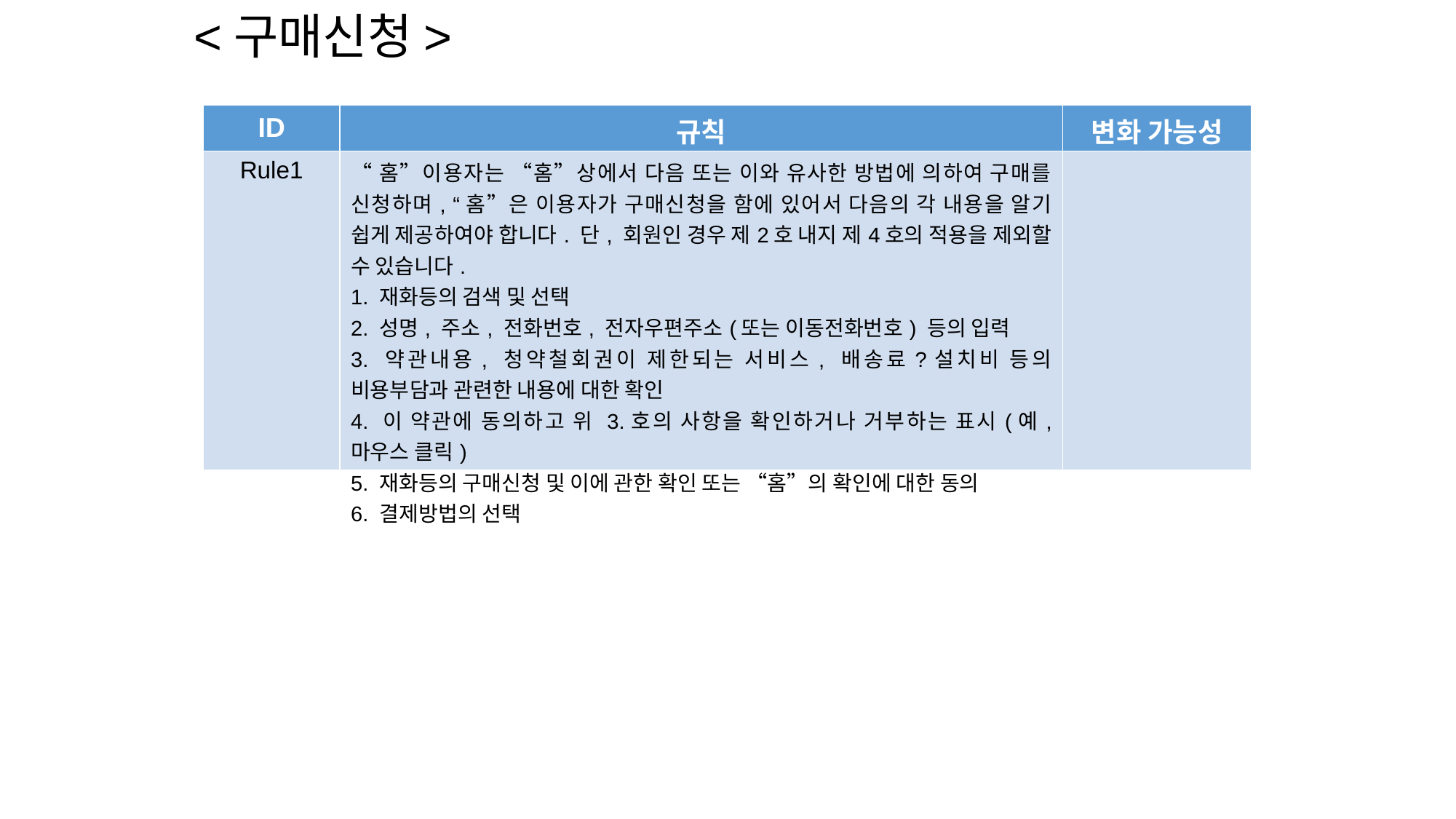

<구매신청>
| ID | 규칙 | 변화 가능성 |
| --- | --- | --- |
| Rule1 | “홈”이용자는 “홈”상에서 다음 또는 이와 유사한 방법에 의하여 구매를 신청하며, “홈”은 이용자가 구매신청을 함에 있어서 다음의 각 내용을 알기 쉽게 제공하여야 합니다. 단, 회원인 경우 제2호 내지 제4호의 적용을 제외할 수 있습니다. 1. 재화등의 검색 및 선택 2. 성명, 주소, 전화번호, 전자우편주소(또는 이동전화번호) 등의 입력 3. 약관내용, 청약철회권이 제한되는 서비스, 배송료?설치비 등의 비용부담과 관련한 내용에 대한 확인 4. 이 약관에 동의하고 위 3.호의 사항을 확인하거나 거부하는 표시(예, 마우스 클릭) 5. 재화등의 구매신청 및 이에 관한 확인 또는 “홈”의 확인에 대한 동의 6. 결제방법의 선택 |  |